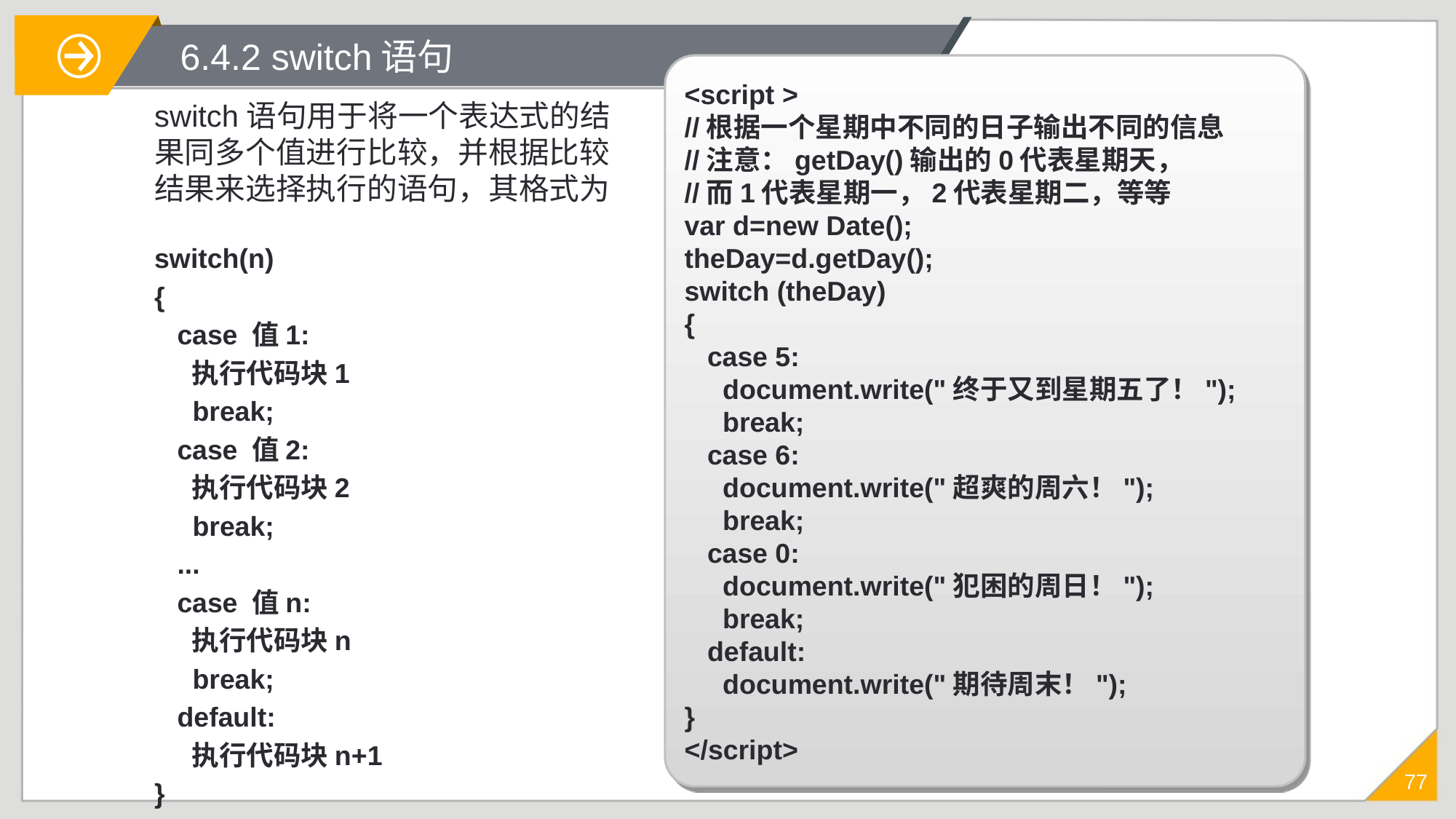

# 6.4.2 switch语句
<script >
//根据一个星期中不同的日子输出不同的信息
//注意：getDay()输出的0代表星期天，
//而1代表星期一，2代表星期二，等等
var d=new Date();
theDay=d.getDay();
switch (theDay)
{
   case 5:
     document.write("终于又到星期五了！");
     break;
   case 6:
     document.write("超爽的周六！");
     break;
   case 0:
     document.write("犯困的周日！");
     break;
   default:
     document.write("期待周末！");
}
</script>
switch语句用于将一个表达式的结果同多个值进行比较，并根据比较结果来选择执行的语句，其格式为

switch(n)
{
   case 值1:
     执行代码块1
     break;
   case 值2:
     执行代码块2
     break;
   ...
   case 值n:
     执行代码块n
     break;
   default:
     执行代码块n+1
}